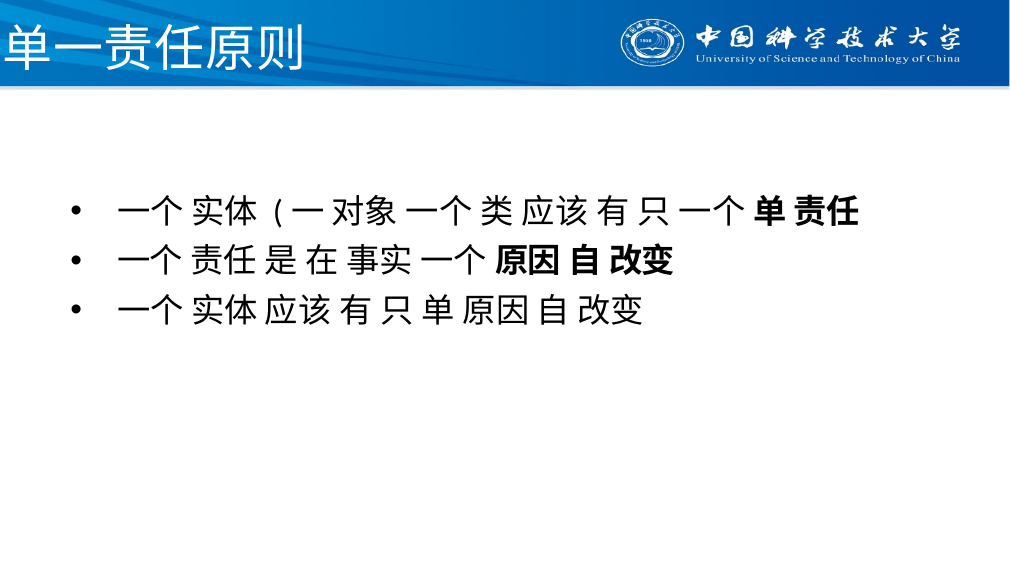

# 单一责任原则
一个 实体 (一 对象 一个 类 应该 有 只 一个 单 责任
一个 责任 是 在 事实 一个 原因 自 改变
一个 实体 应该 有 只 单 原因 自 改变